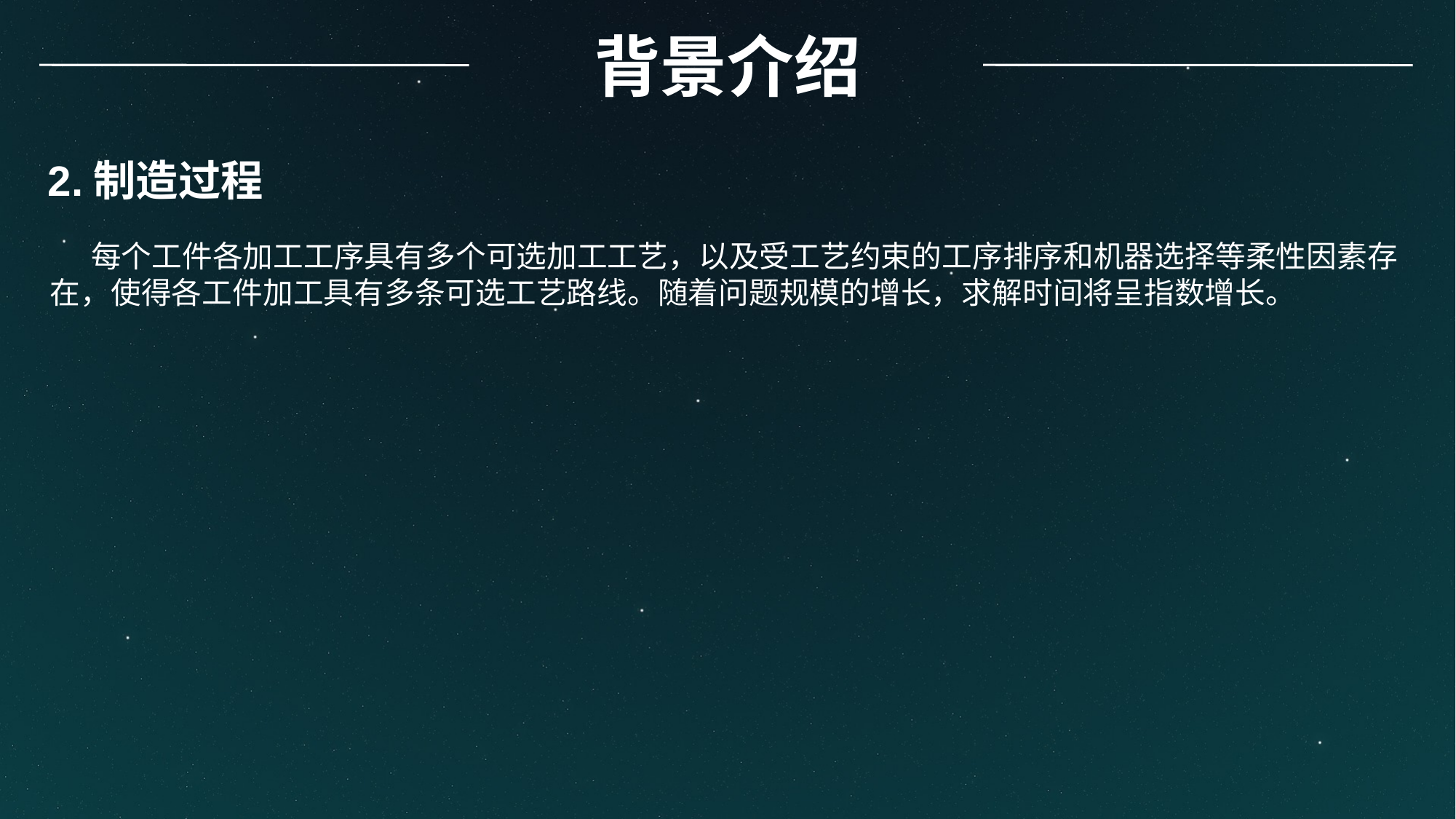

背景介绍
2.制造过程
     每个工件各加工工序具有多个可选加工工艺，以及受工艺约束的工序排序和机器选择等柔性因素存在，使得各工件加工具有多条可选工艺路线。随着问题规模的增长，求解时间将呈指数增长。